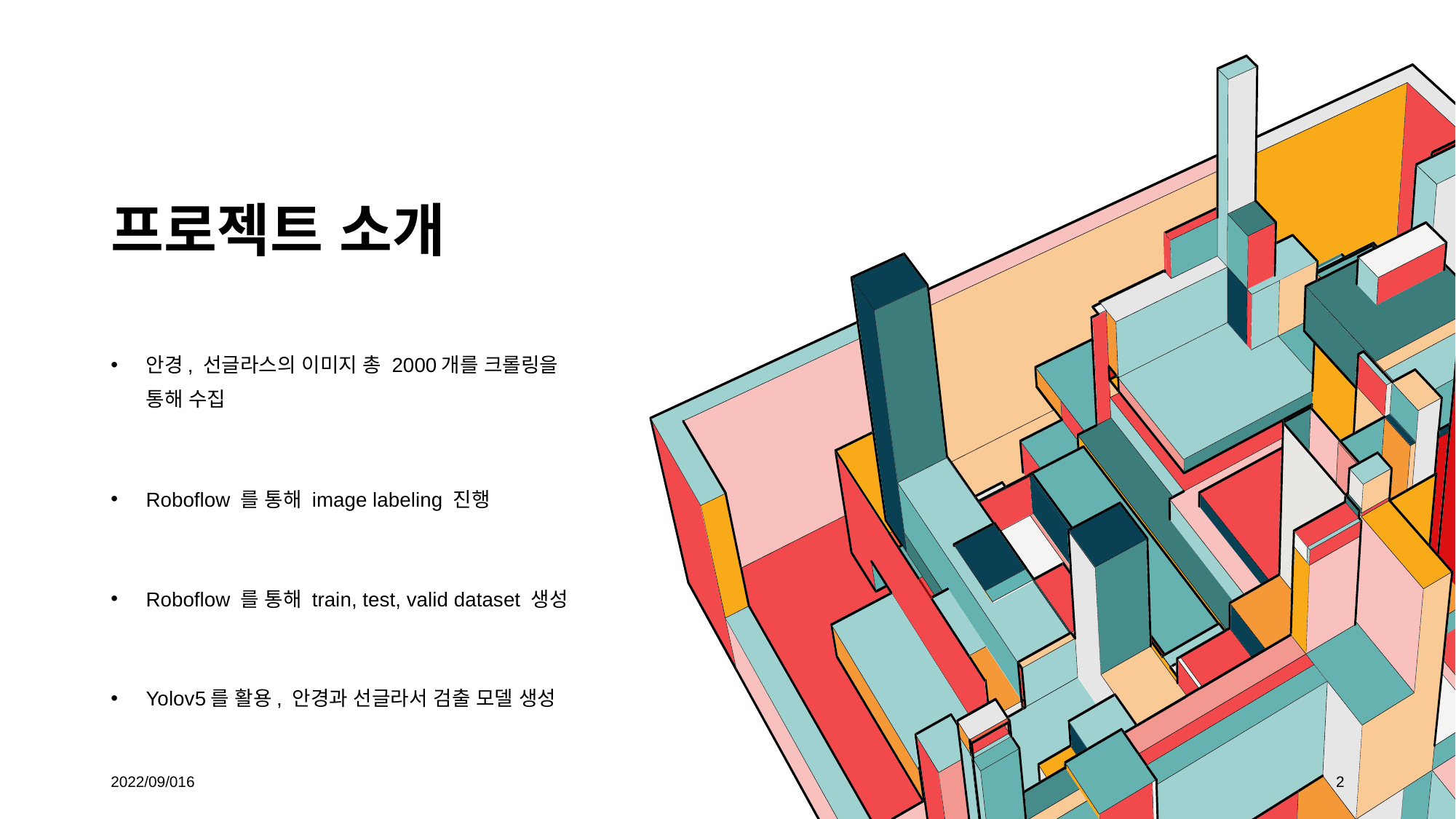

# 프로젝트 소개
안경, 선글라스의 이미지 총 2000개를 크롤링을 통해 수집

Roboflow 를 통해 image labeling 진행

Roboflow 를 통해 train, test, valid dataset 생성

Yolov5를 활용, 안경과 선글라서 검출 모델 생성
2022/09/016
2